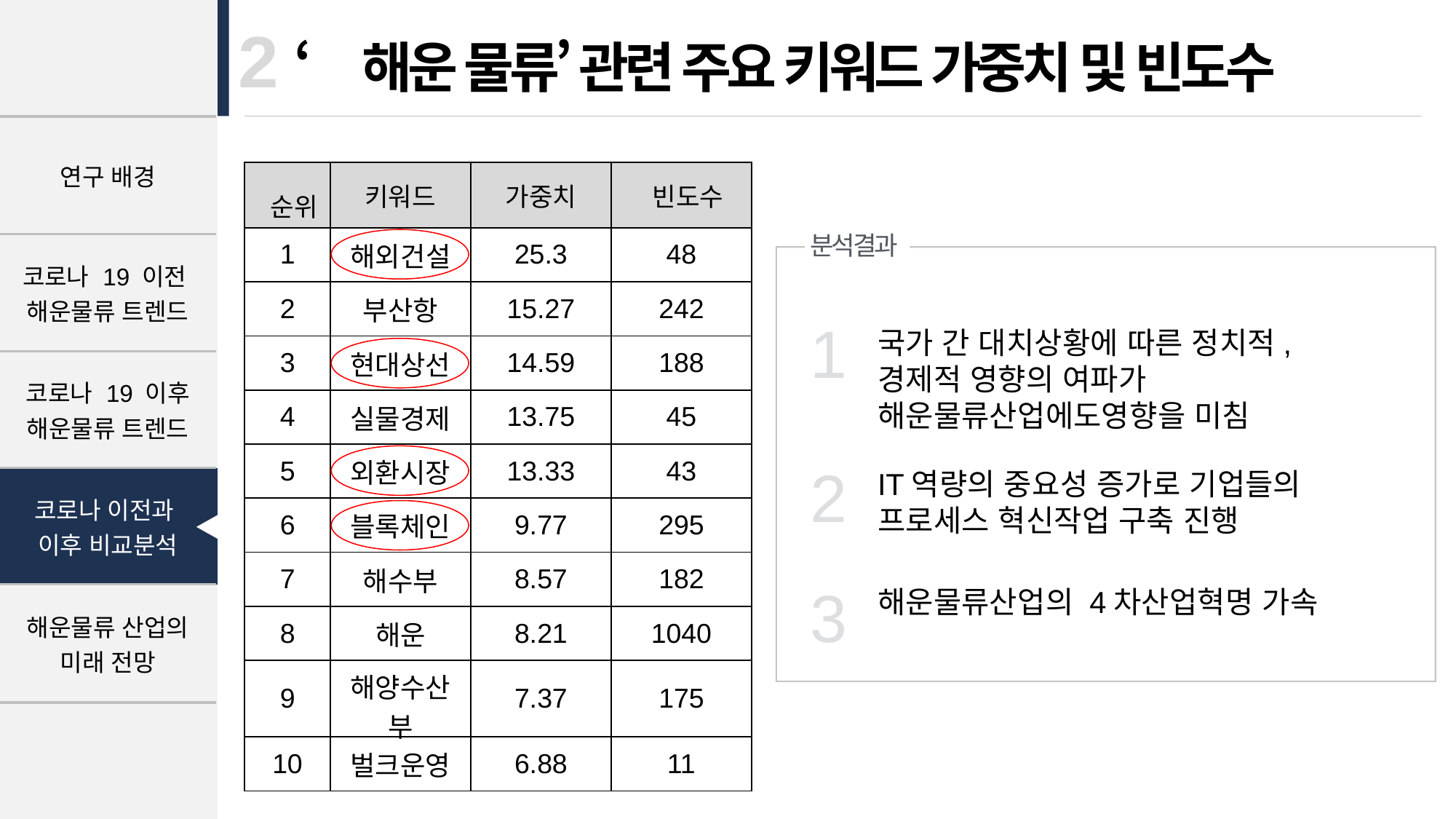

|  |
| --- |
| 연구 배경 |
| 코로나 19 이전 해운물류 트렌드 |
| 코로나 19 이후 해운물류 트렌드 |
| 코로나 이전과 이후 비교분석 |
| 해운물류 산업의 미래 전망 |
|  |

2
‘해운 물류’ 관련 주요 키워드 가중치 및 빈도수
| 순위 | 키워드 | 가중치 | 빈도수 |
| --- | --- | --- | --- |
| 1 | 해외건설 | 25.3 | 48 |
| 2 | 부산항 | 15.27 | 242 |
| 3 | 현대상선 | 14.59 | 188 |
| 4 | 실물경제 | 13.75 | 45 |
| 5 | 외환시장 | 13.33 | 43 |
| 6 | 블록체인 | 9.77 | 295 |
| 7 | 해수부 | 8.57 | 182 |
| 8 | 해운 | 8.21 | 1040 |
| 9 | 해양수산부 | 7.37 | 175 |
| 10 | 벌크운영 | 6.88 | 11 |
분석결과

1
2
3
국가 간 대치상황에 따른 정치적,
경제적 영향의 여파가 해운물류산업에도영향을 미침

IT역량의 중요성 증가로 기업들의
프로세스 혁신작업 구축 진행

해운물류산업의 4차산업혁명 가속